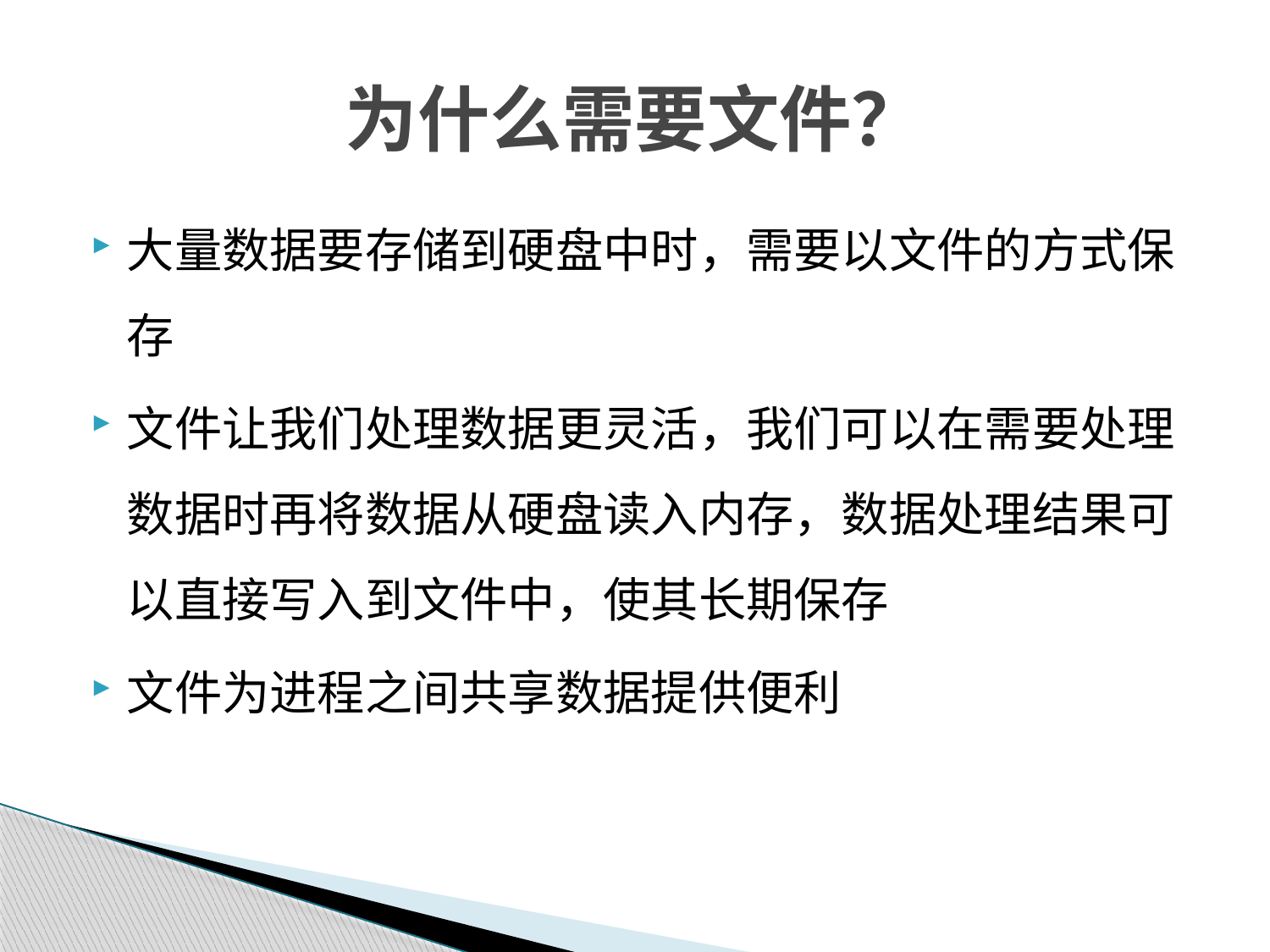

# 为什么需要文件？
大量数据要存储到硬盘中时，需要以文件的方式保存
文件让我们处理数据更灵活，我们可以在需要处理数据时再将数据从硬盘读入内存，数据处理结果可以直接写入到文件中，使其长期保存
文件为进程之间共享数据提供便利